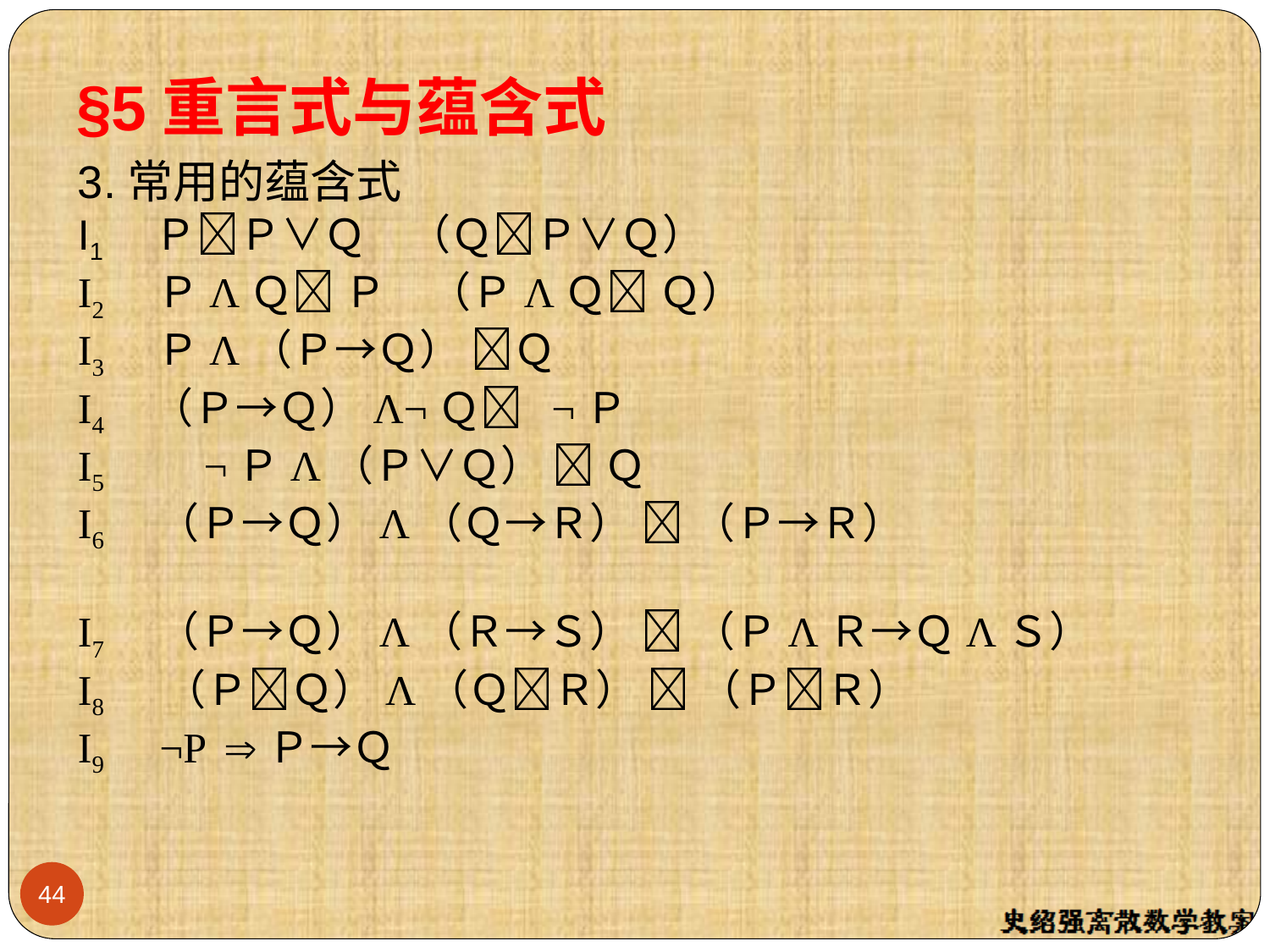

§5重言式与蕴含式
3.常用的蕴含式
I1      Ｐ⇒Ｐ∨Ｑ　（Ｑ⇒Ｐ∨Ｑ）
I2    ＰΛＱ⇒ Ｐ　（ＰΛＱ⇒ Ｑ）
I3　ＰΛ（Ｐ→Ｑ） ⇒Ｑ
I4      （Ｐ→Ｑ）Λ¬Ｑ⇒  ¬Ｐ
I5      　¬ＰΛ（Ｐ∨Ｑ） ⇒ Ｑ
I6       （Ｐ→Ｑ）Λ（Ｑ→Ｒ） ⇒ （Ｐ→Ｒ）
I7       （Ｐ→Ｑ）Λ（Ｒ→Ｓ） ⇒ （ＰΛＲ→ＱΛＳ）
I8        （Ｐ↔Ｑ）Λ（Ｑ↔Ｒ） ⇒ （Ｐ↔Ｒ）
I9         ¬P  ⇒Ｐ→Ｑ

44